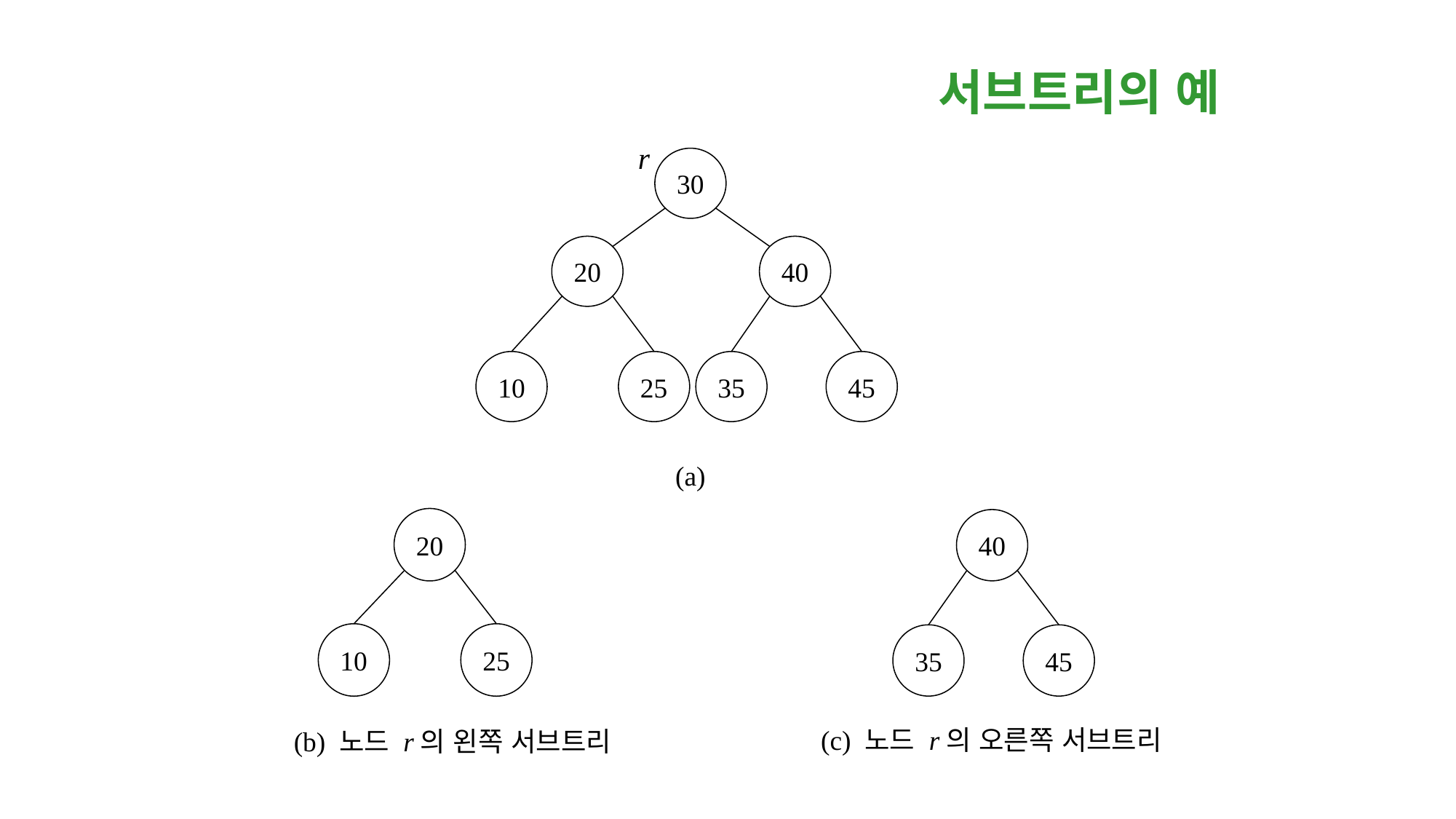

서브트리의 예
r
30
20
40
10
25
35
45
(a)
20
40
10
25
35
45
(c) 노드 r의 오른쪽 서브트리
(b) 노드 r의 왼쪽 서브트리